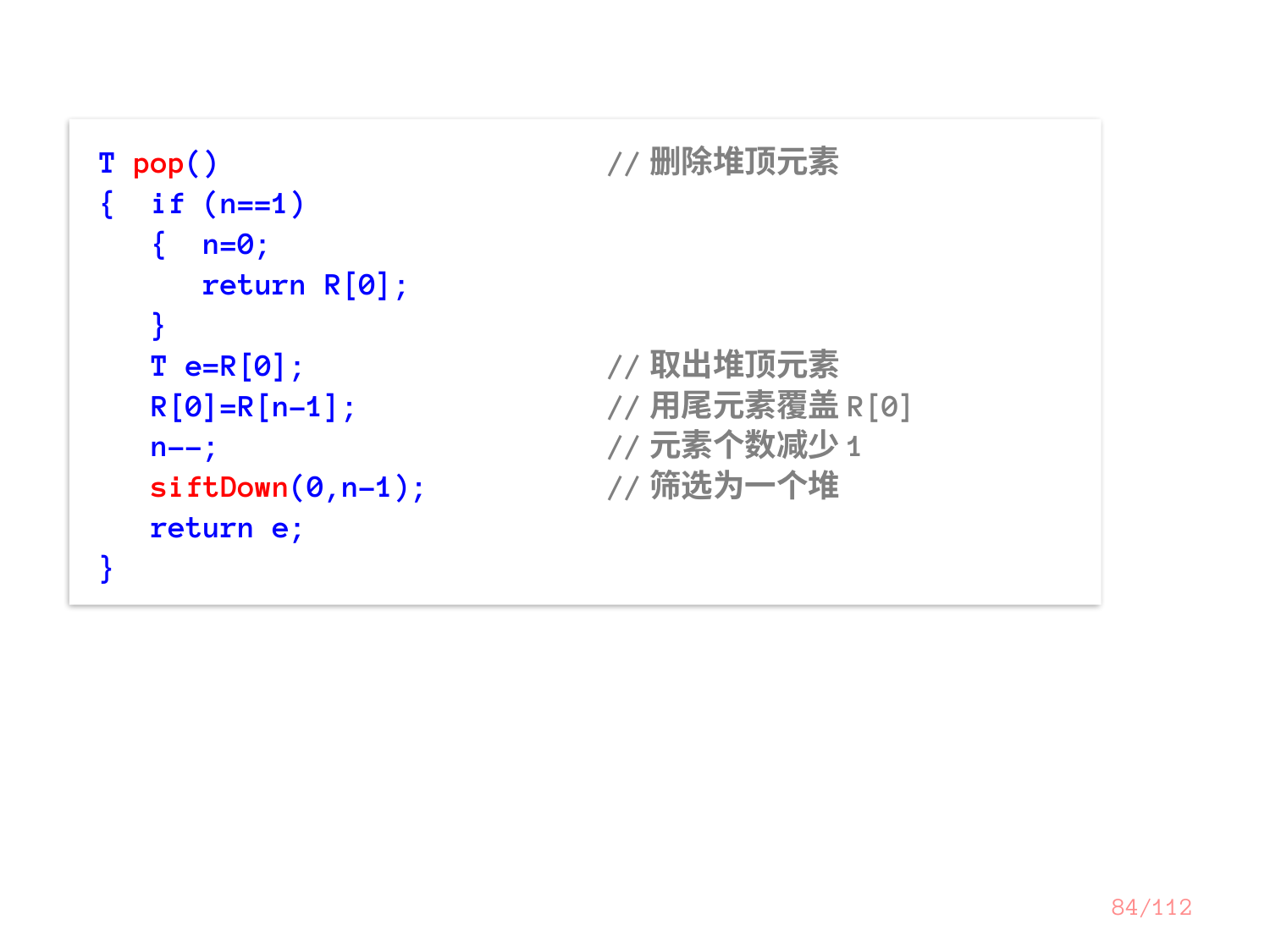

T pop()				//删除堆顶元素
{  if (n==1)
   {  n=0;
      return R[0];
   }
   T e=R[0];			//取出堆顶元素
   R[0]=R[n-1];		//用尾元素覆盖R[0]
   n--;				//元素个数减少1
   siftDown(0,n-1);		//筛选为一个堆
   return e;
}
84/112